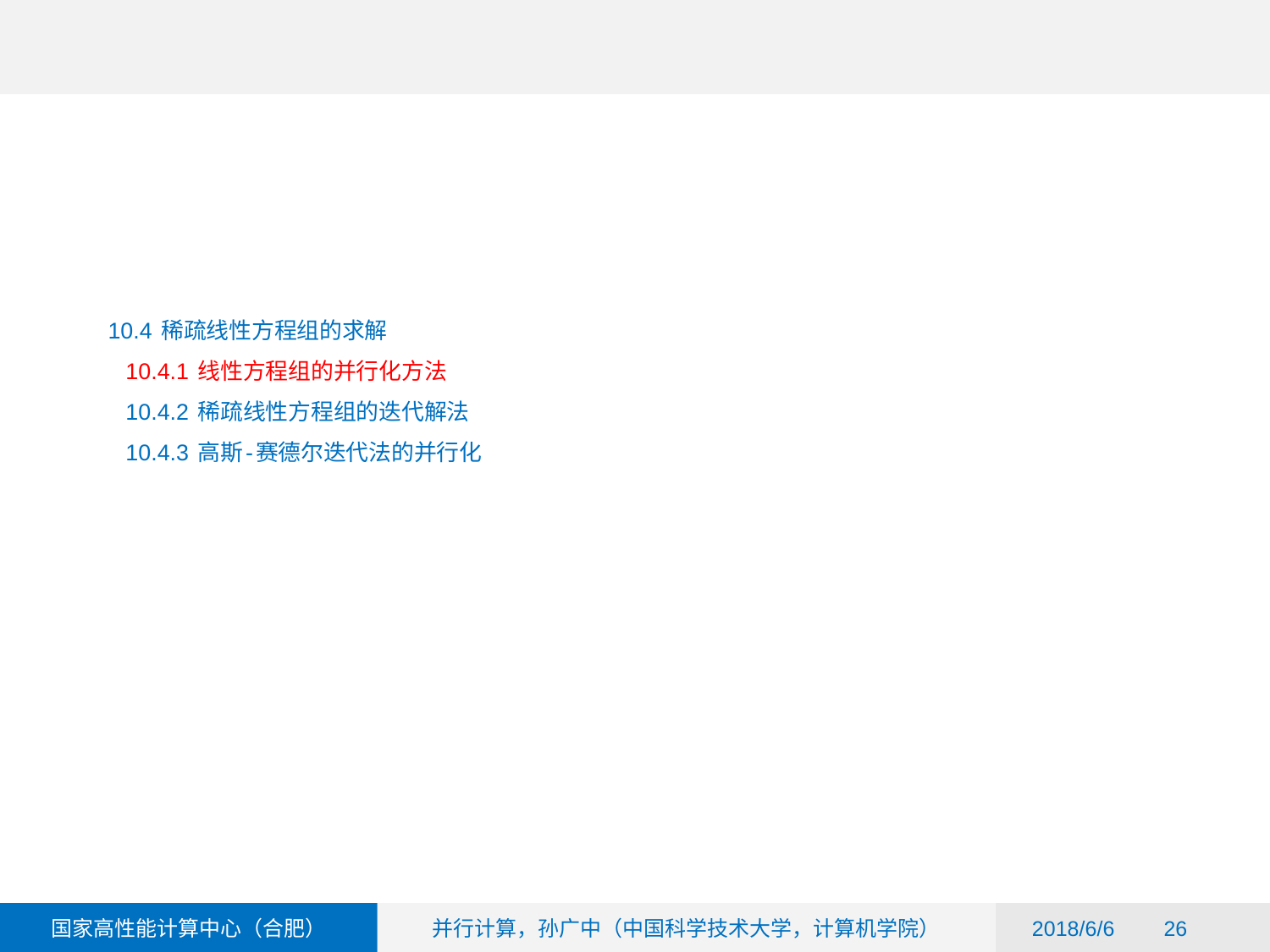

# 10.4 稀疏线性方程组的求解 10.4.1 线性方程组的并行化方法 10.4.2 稀疏线性方程组的迭代解法 10.4.3 高斯-赛德尔迭代法的并行化
2018/6/6
26